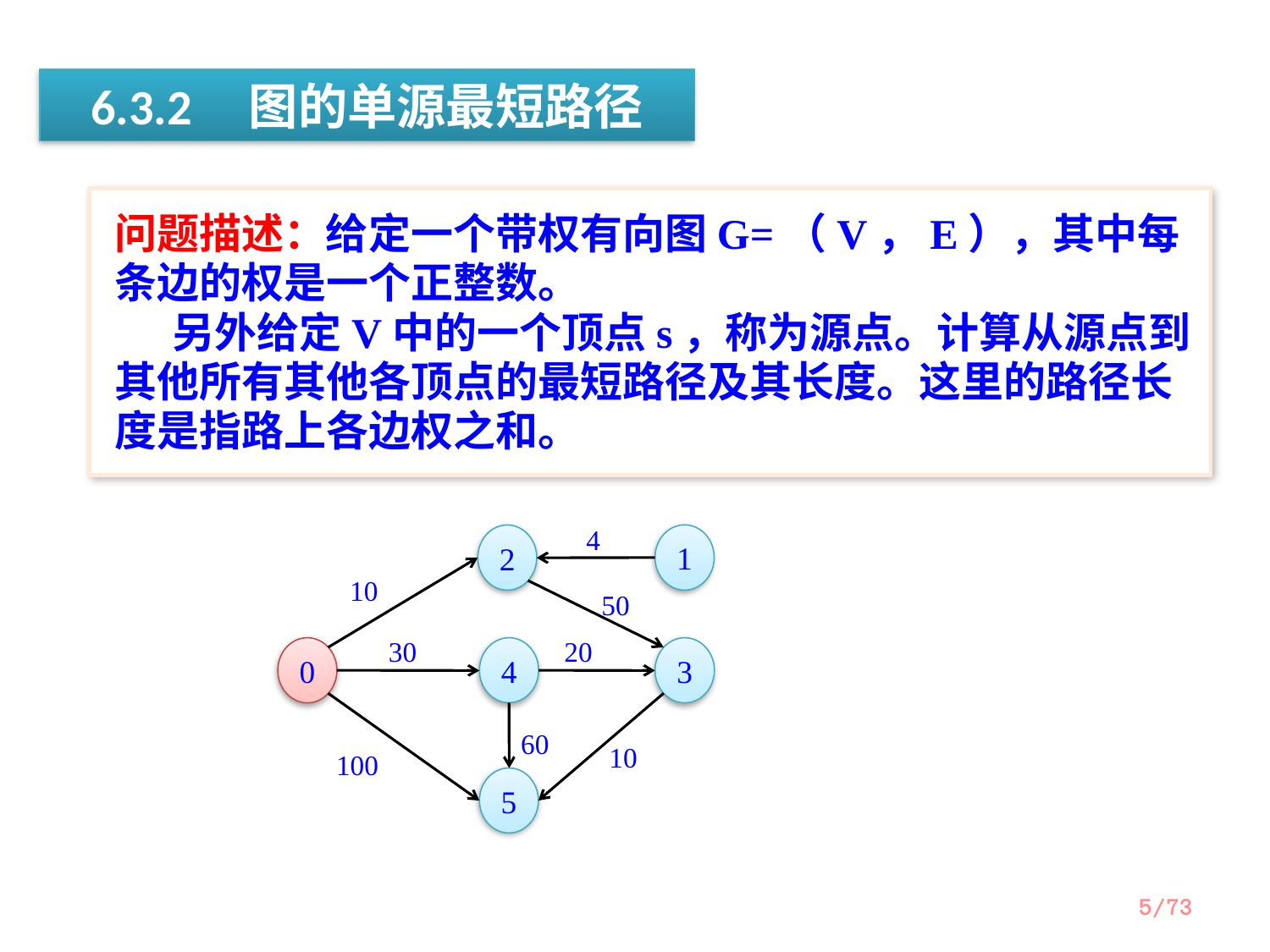

6.3.2    图的单源最短路径
问题描述：给定一个带权有向图G=（V，E），其中每条边的权是一个正整数。
     另外给定V中的一个顶点s，称为源点。计算从源点到其他所有其他各顶点的最短路径及其长度。这里的路径长度是指路上各边权之和。
4
1
2

10
50

30
20
0
4
3

60
10
100
5
5/73